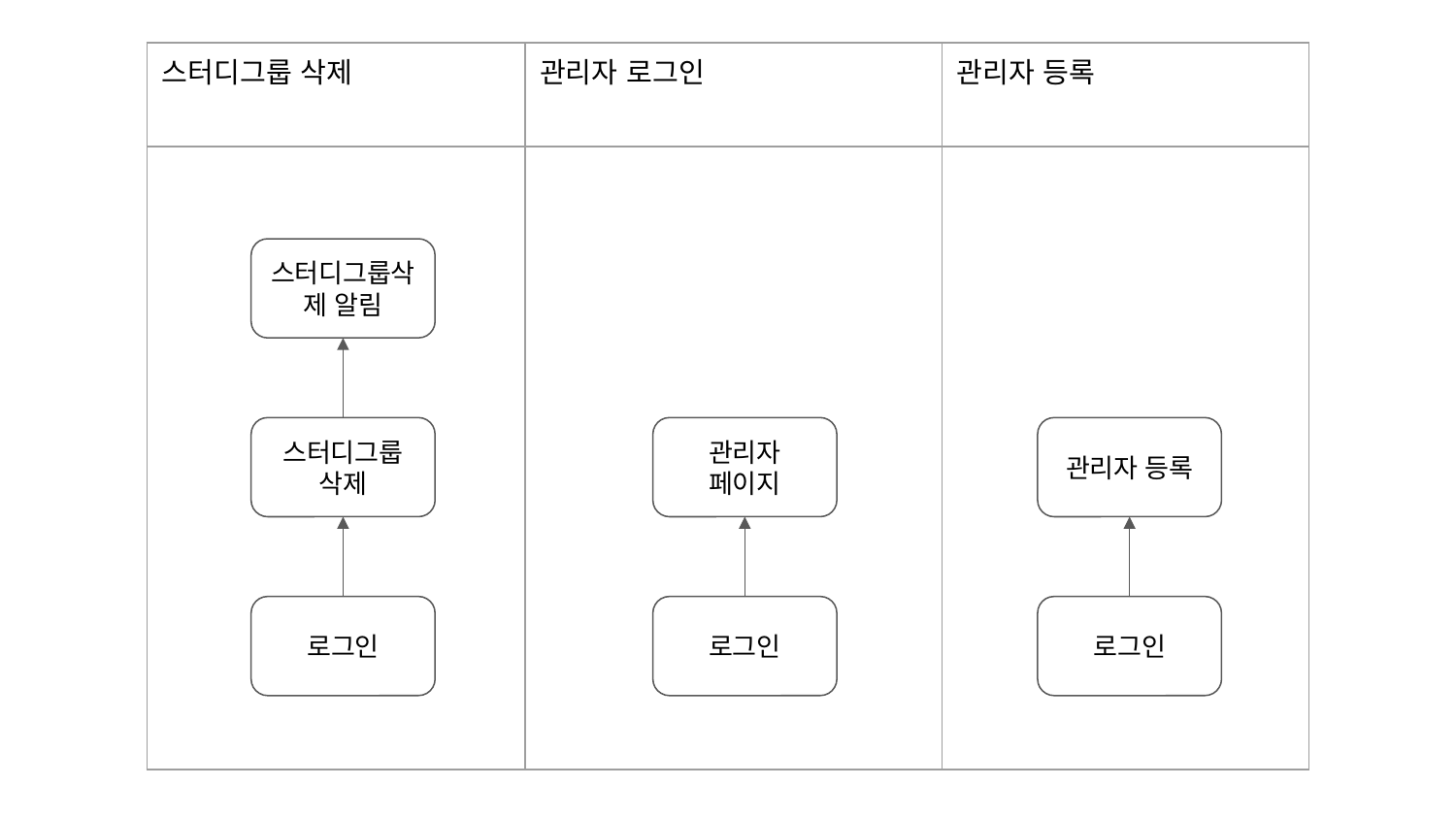

| 스터디그룹 삭제 | 관리자 로그인 | 관리자 등록 |
| --- | --- | --- |
|  |  |  |
|  |  |  |
스터디그룹삭제 알림
관리자 등록
관리자 페이지
스터디그룹 삭제
로그인
로그인
로그인